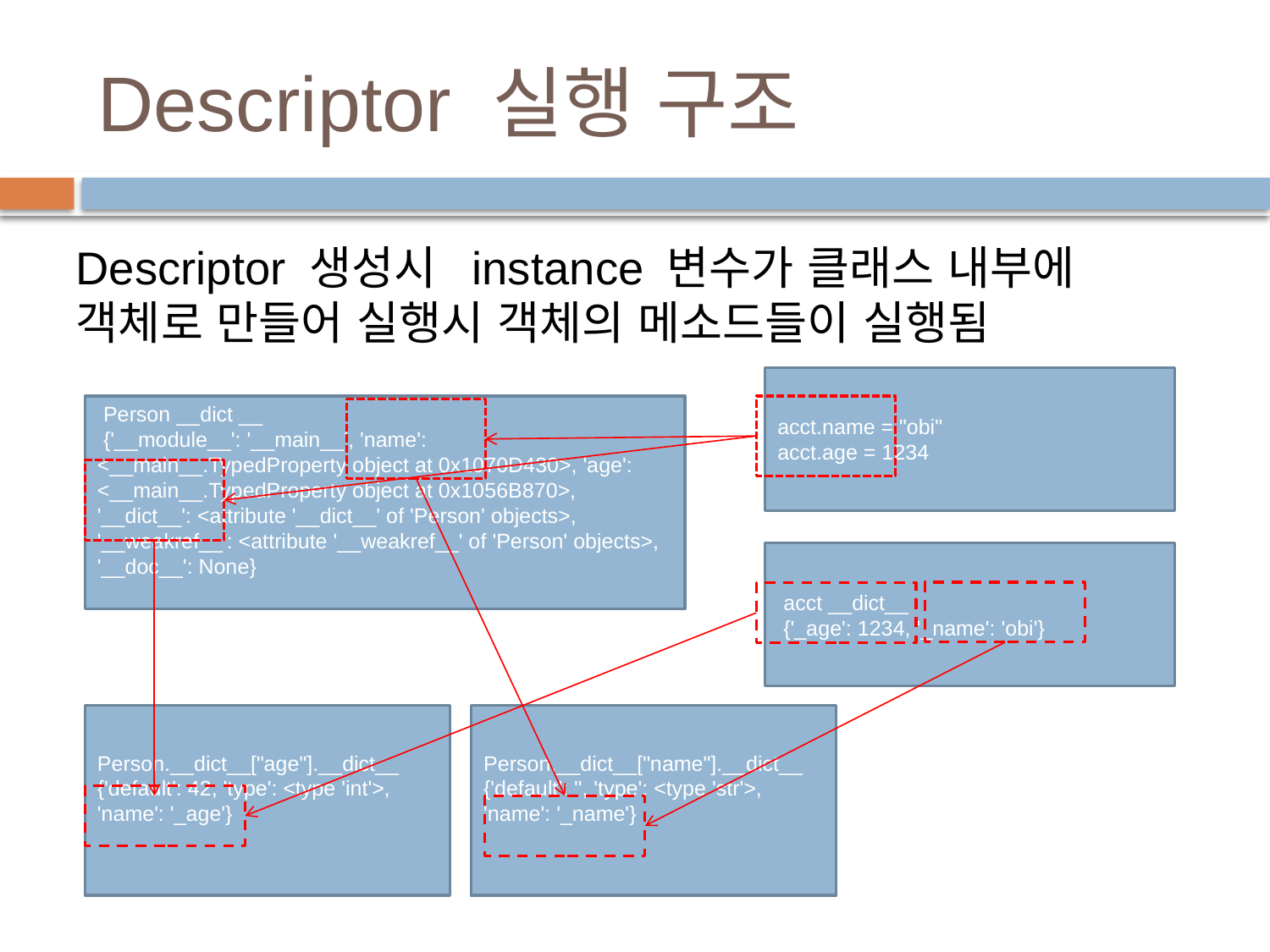

# Descriptor 실행 구조
Descriptor 생성시  instance 변수가 클래스 내부에 객체로 만들어 실행시 객체의 메소드들이 실행됨
acct.name = "obi"
acct.age = 1234
 Person __dict __
 {'__module__': '__main__', 'name': <__main__.TypedProperty object at 0x1070D430>, 'age': <__main__.TypedProperty object at 0x1056B870>, '__dict__': <attribute '__dict__' of 'Person' objects>, '__weakref__': <attribute '__weakref__' of 'Person' objects>, '__doc__': None}

 acct __dict__
 {'_age': 1234, '_name': 'obi'}

Person.__dict__["age"].__dict__
{'default': 42, 'type': <type 'int'>, 'name': '_age'}

Person.__dict__["name"].__dict__
{'default': '', 'type': <type 'str'>, 'name': '_name'}